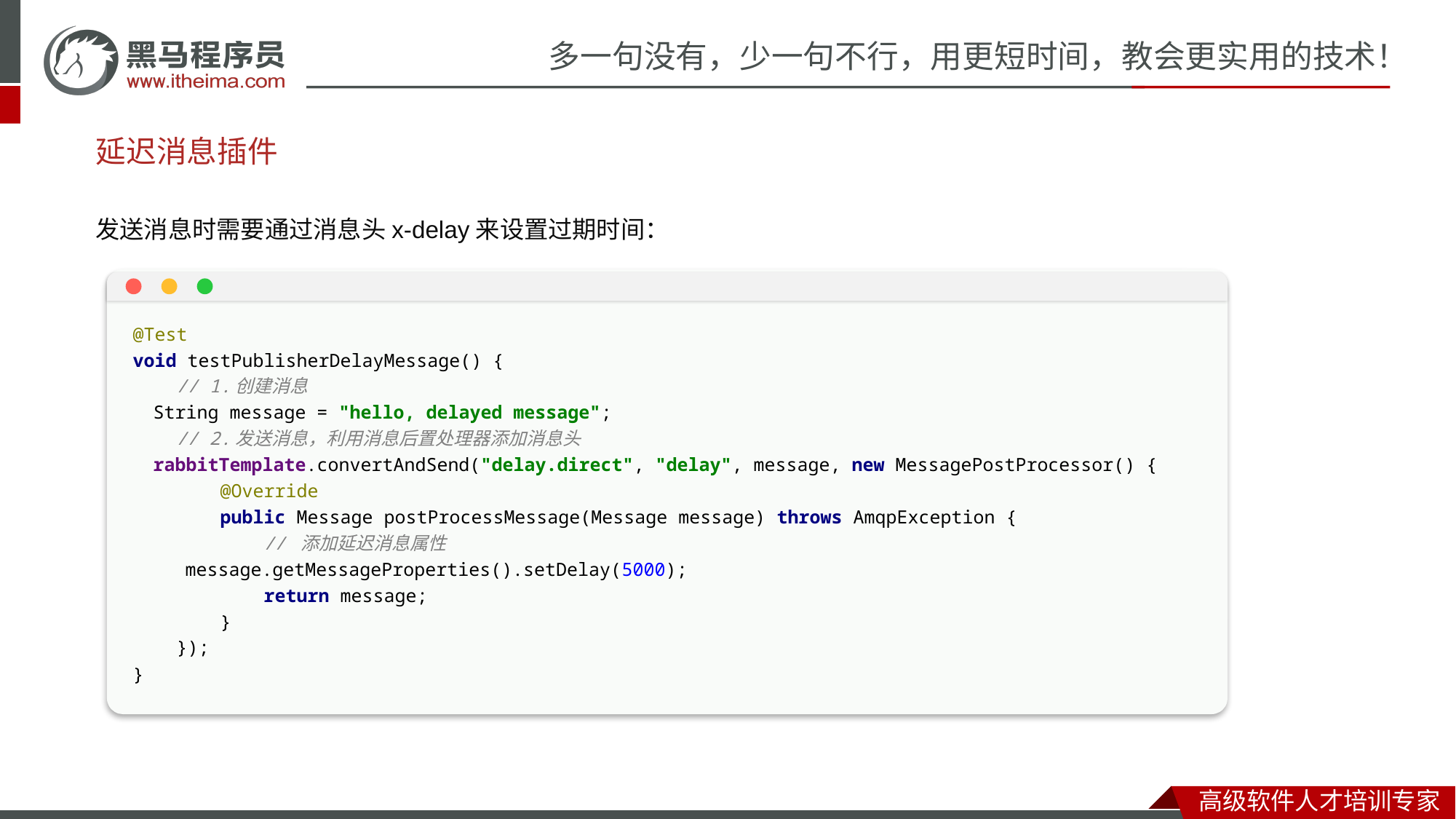

# 延迟消息插件
发送消息时需要通过消息头x-delay来设置过期时间：

@Test
void testPublisherDelayMessage() {
    // 1.创建消息
    String message = "hello, delayed message";
    // 2.发送消息，利用消息后置处理器添加消息头
    rabbitTemplate.convertAndSend("delay.direct", "delay", message, new MessagePostProcessor() {
        @Override
        public Message postProcessMessage(Message message) throws AmqpException {
            // 添加延迟消息属性
            message.getMessageProperties().setDelay(5000);
            return message;
        }
    });
}